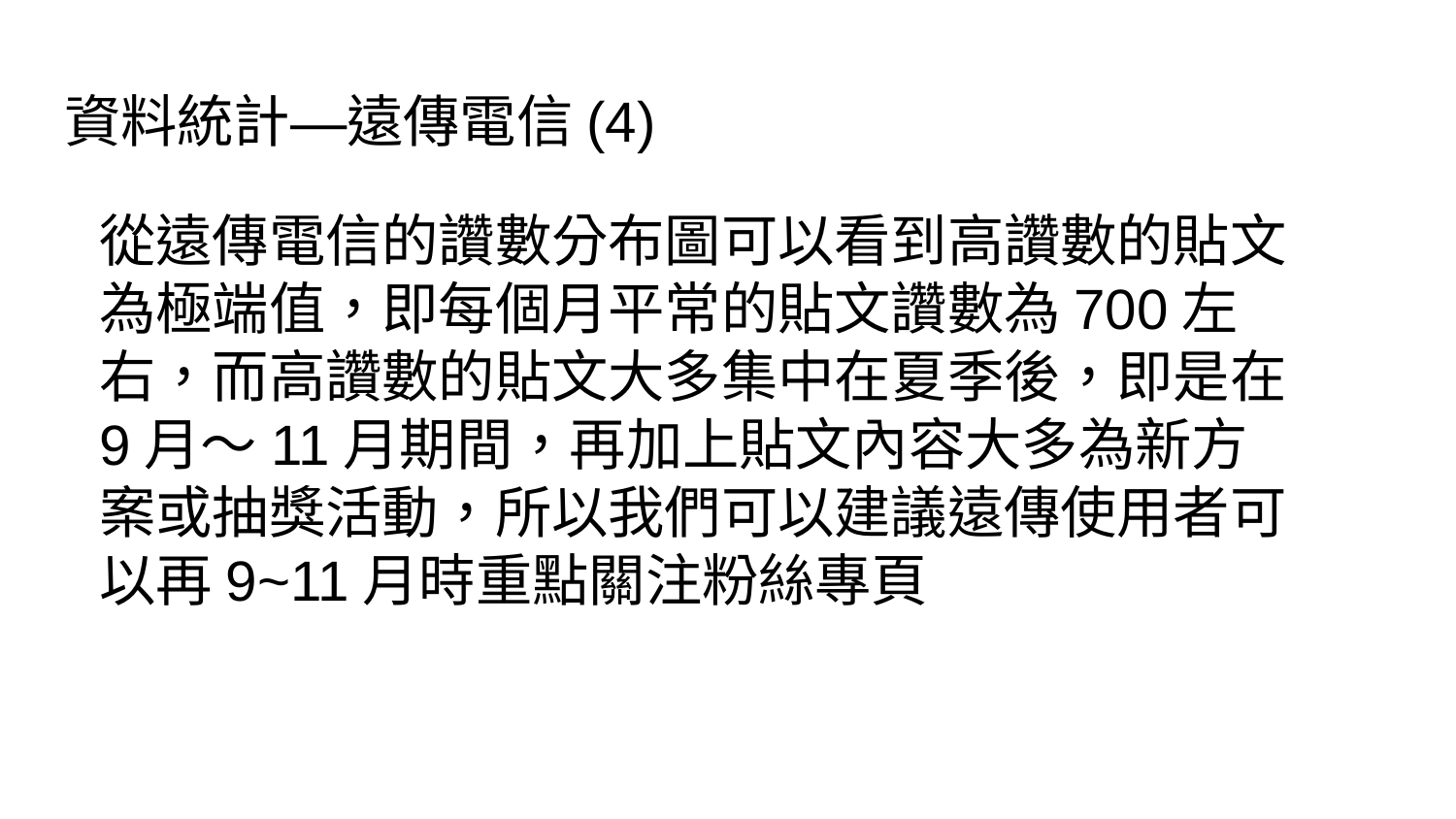

# 資料統計—遠傳電信(4)

從遠傳電信的讚數分布圖可以看到高讚數的貼文為極端值，即每個月平常的貼文讚數為700左右，而高讚數的貼文大多集中在夏季後，即是在9月～11月期間，再加上貼文內容大多為新方案或抽獎活動，所以我們可以建議遠傳使用者可以再9~11月時重點關注粉絲專頁